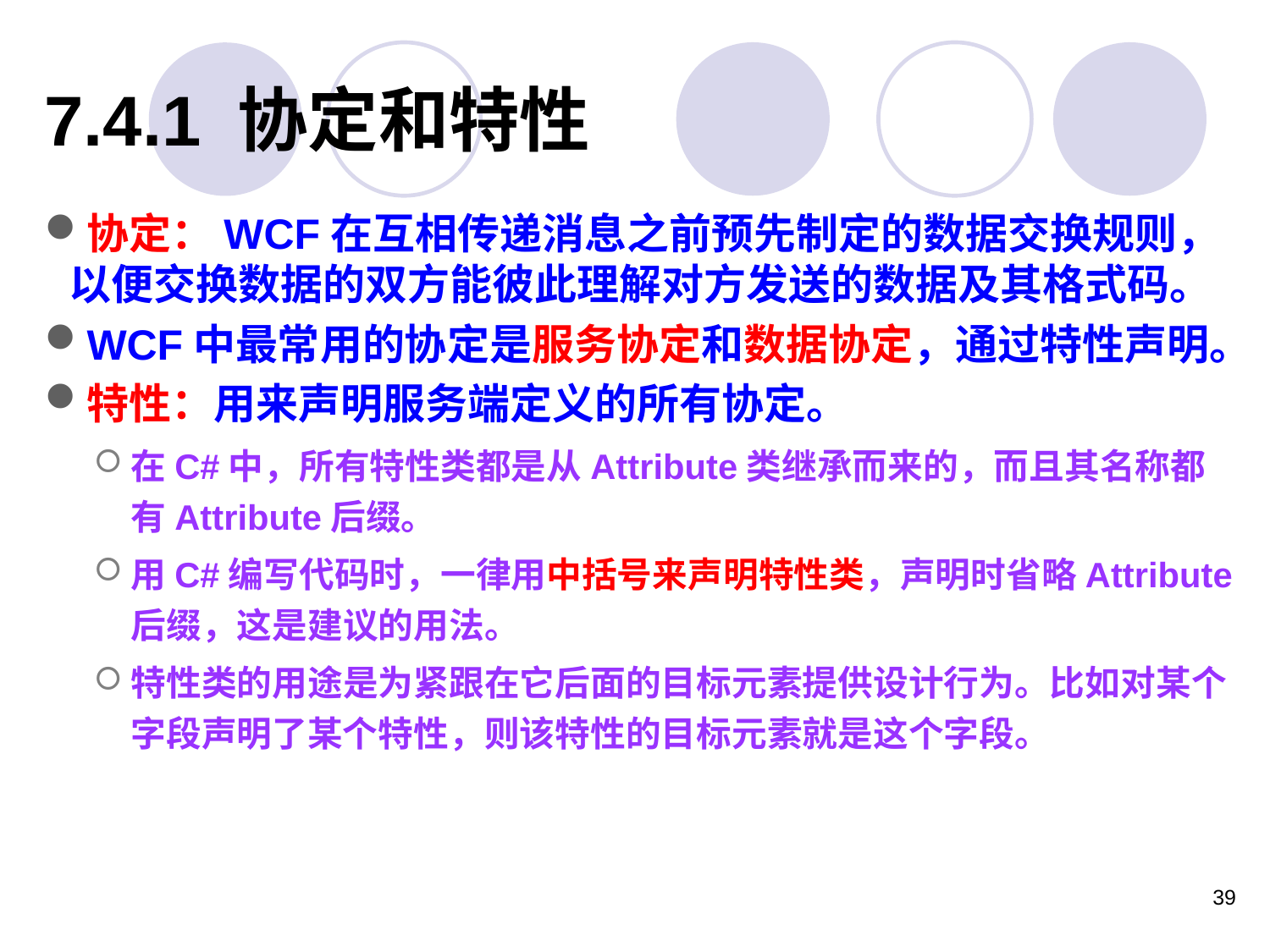

协定：WCF在互相传递消息之前预先制定的数据交换规则，以便交换数据的双方能彼此理解对方发送的数据及其格式码。
WCF中最常用的协定是服务协定和数据协定，通过特性声明。
特性：用来声明服务端定义的所有协定。
在C#中，所有特性类都是从Attribute类继承而来的，而且其名称都有Attribute后缀。
用C#编写代码时，一律用中括号来声明特性类，声明时省略Attribute后缀，这是建议的用法。
特性类的用途是为紧跟在它后面的目标元素提供设计行为。比如对某个字段声明了某个特性，则该特性的目标元素就是这个字段。

# 7.4.1 协定和特性
39